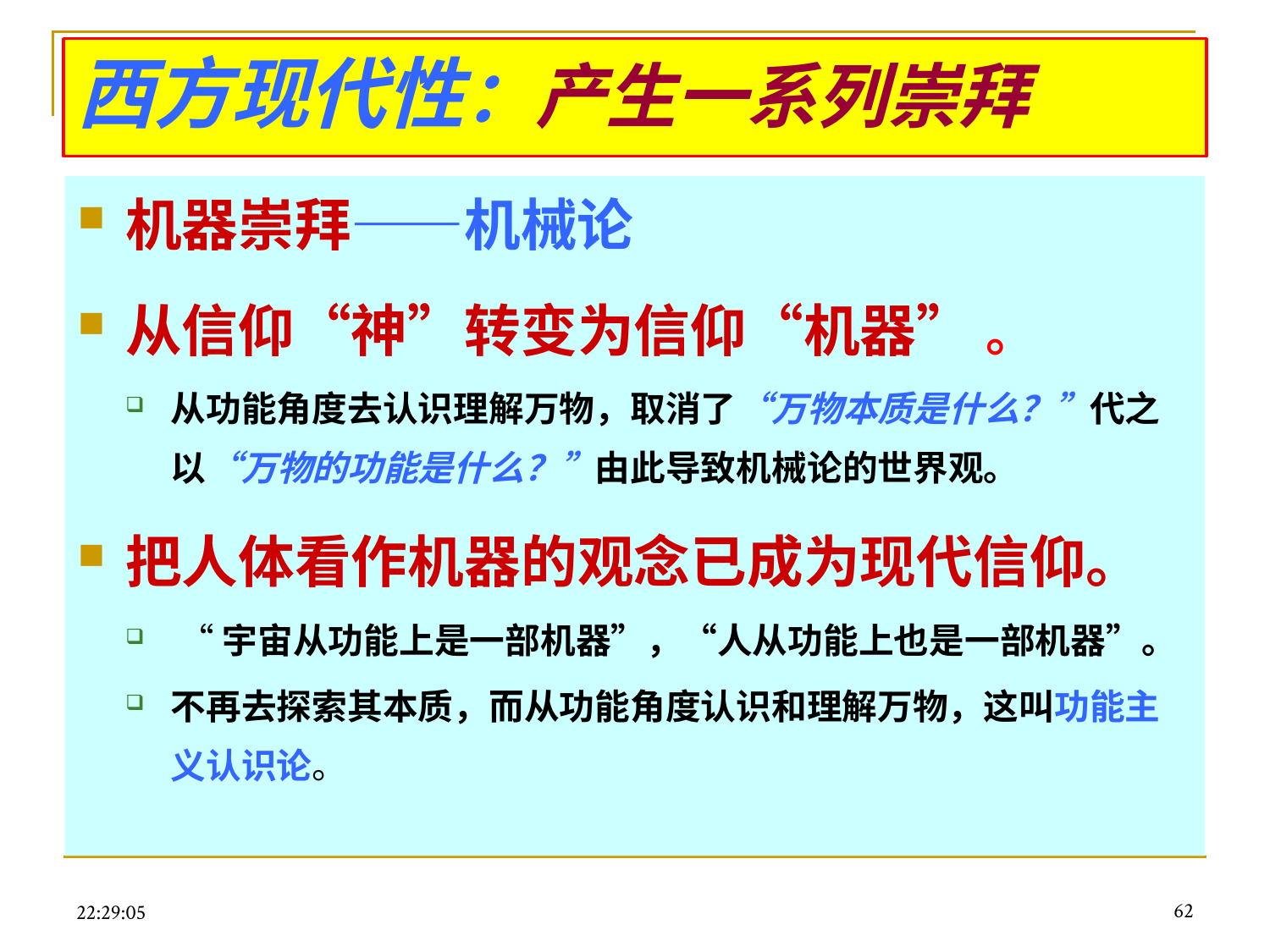

# 西方现代性：产生一系列崇拜
机器崇拜——机械论
从信仰“神”转变为信仰“机器” 。
从功能角度去认识理解万物，取消了“万物本质是什么？”代之以“万物的功能是什么？”由此导致机械论的世界观。
把人体看作机器的观念已成为现代信仰。
 “宇宙从功能上是一部机器”，“人从功能上也是一部机器”。
不再去探索其本质，而从功能角度认识和理解万物，这叫功能主义认识论。
22:29:05
62